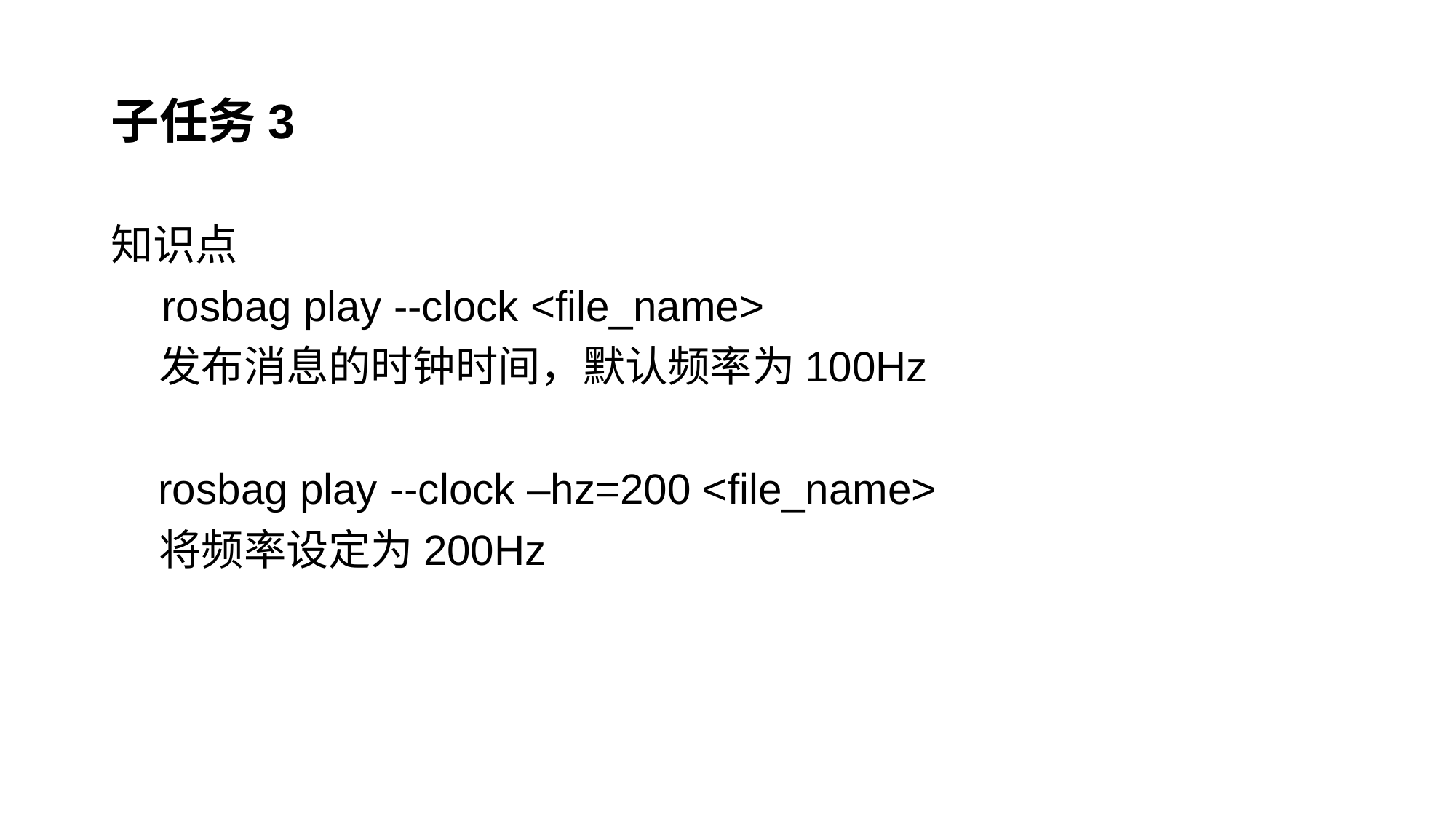

# 子任务3
知识点
     rosbag play --clock <file_name>
    发布消息的时钟时间，默认频率为100Hz

    rosbag play --clock –hz=200 <file_name>
    将频率设定为200Hz